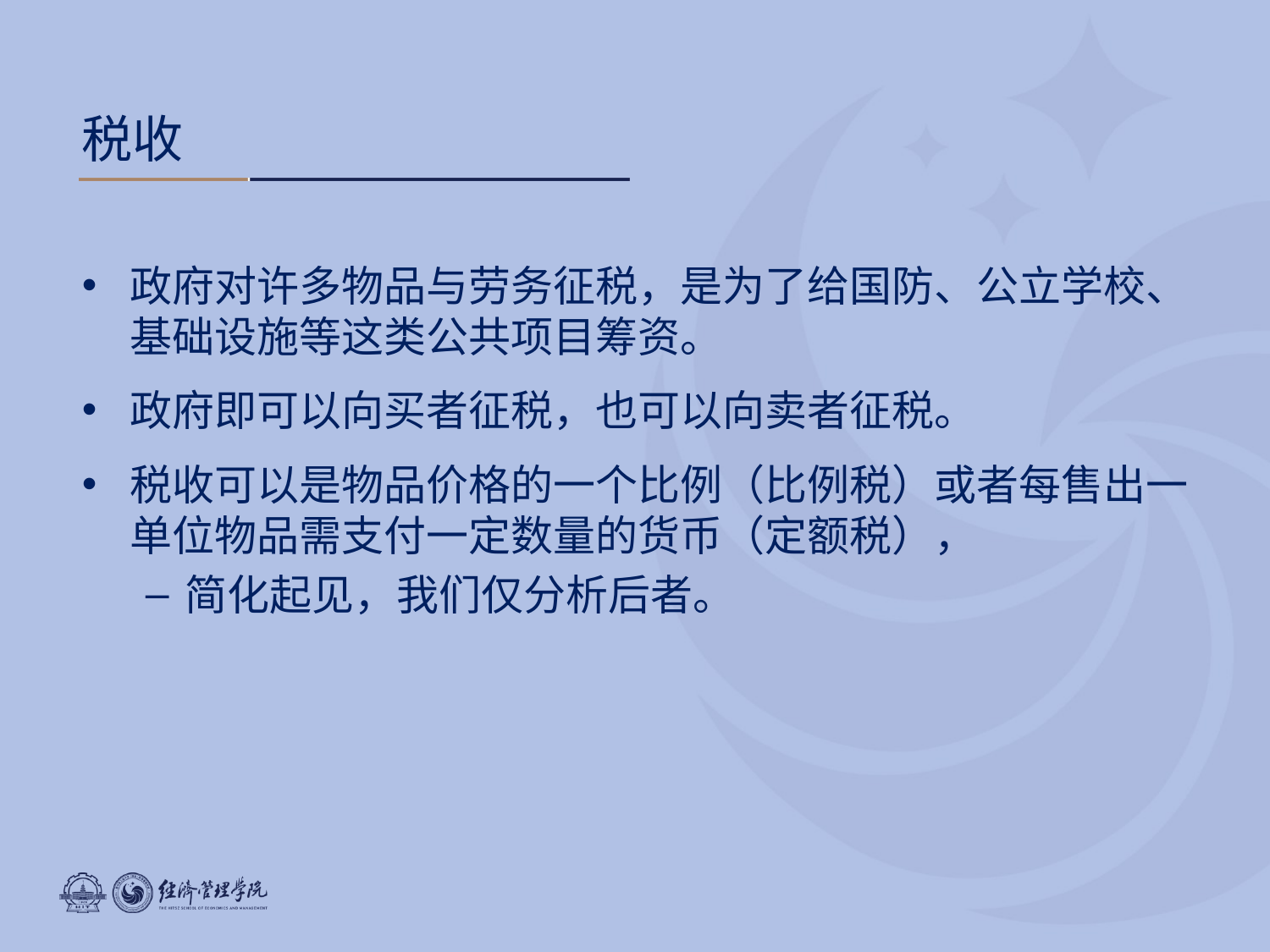

税收
政府对许多物品与劳务征税，是为了给国防、公立学校、基础设施等这类公共项目筹资。
政府即可以向买者征税，也可以向卖者征税。
税收可以是物品价格的一个比例（比例税）或者每售出一单位物品需支付一定数量的货币（定额税），
简化起见，我们仅分析后者。